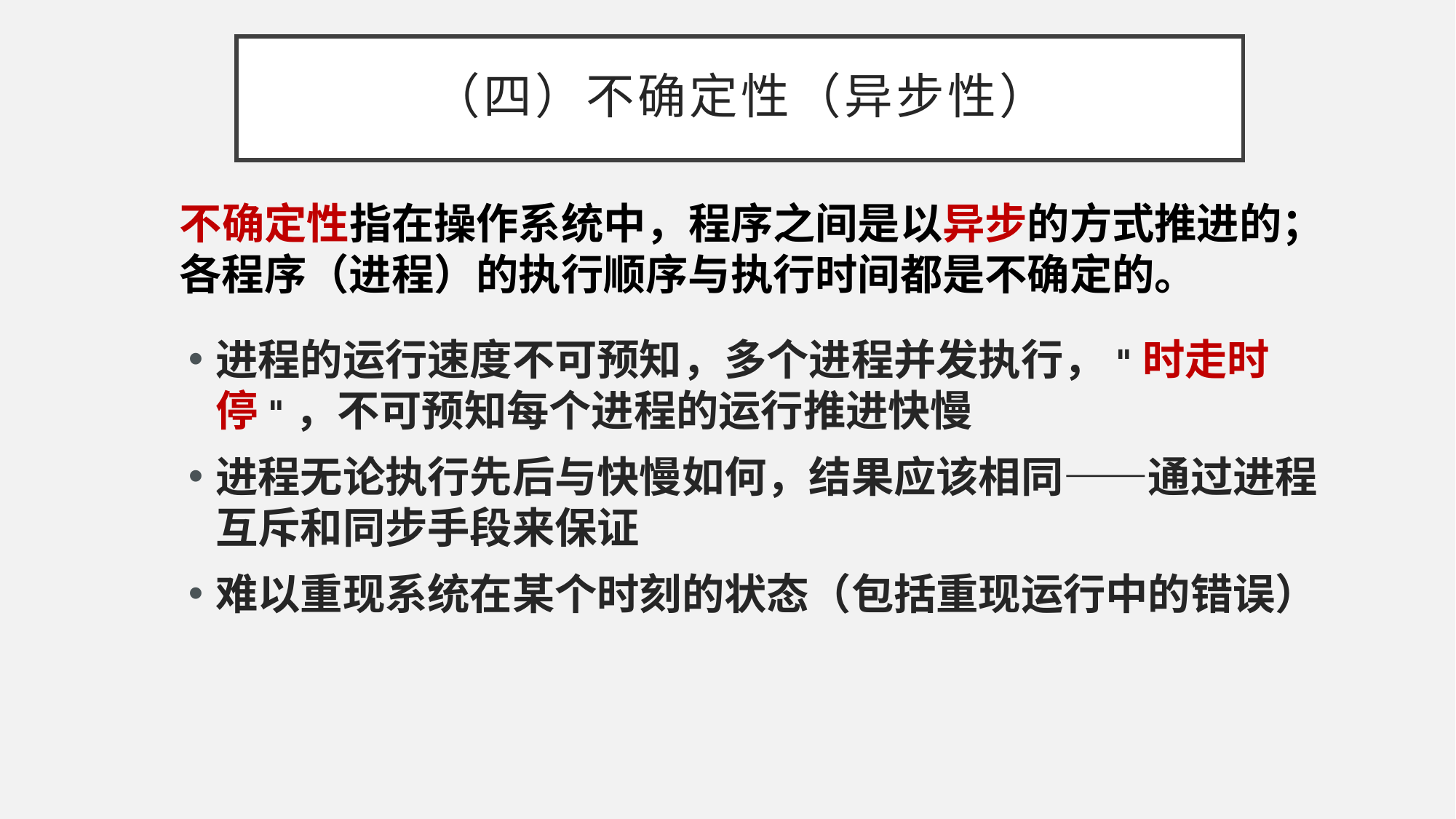

# （四）不确定性（异步性）
不确定性指在操作系统中，程序之间是以异步的方式推进的；各程序（进程）的执行顺序与执行时间都是不确定的。
进程的运行速度不可预知，多个进程并发执行，"时走时停"，不可预知每个进程的运行推进快慢
进程无论执行先后与快慢如何，结果应该相同——通过进程互斥和同步手段来保证
难以重现系统在某个时刻的状态（包括重现运行中的错误）